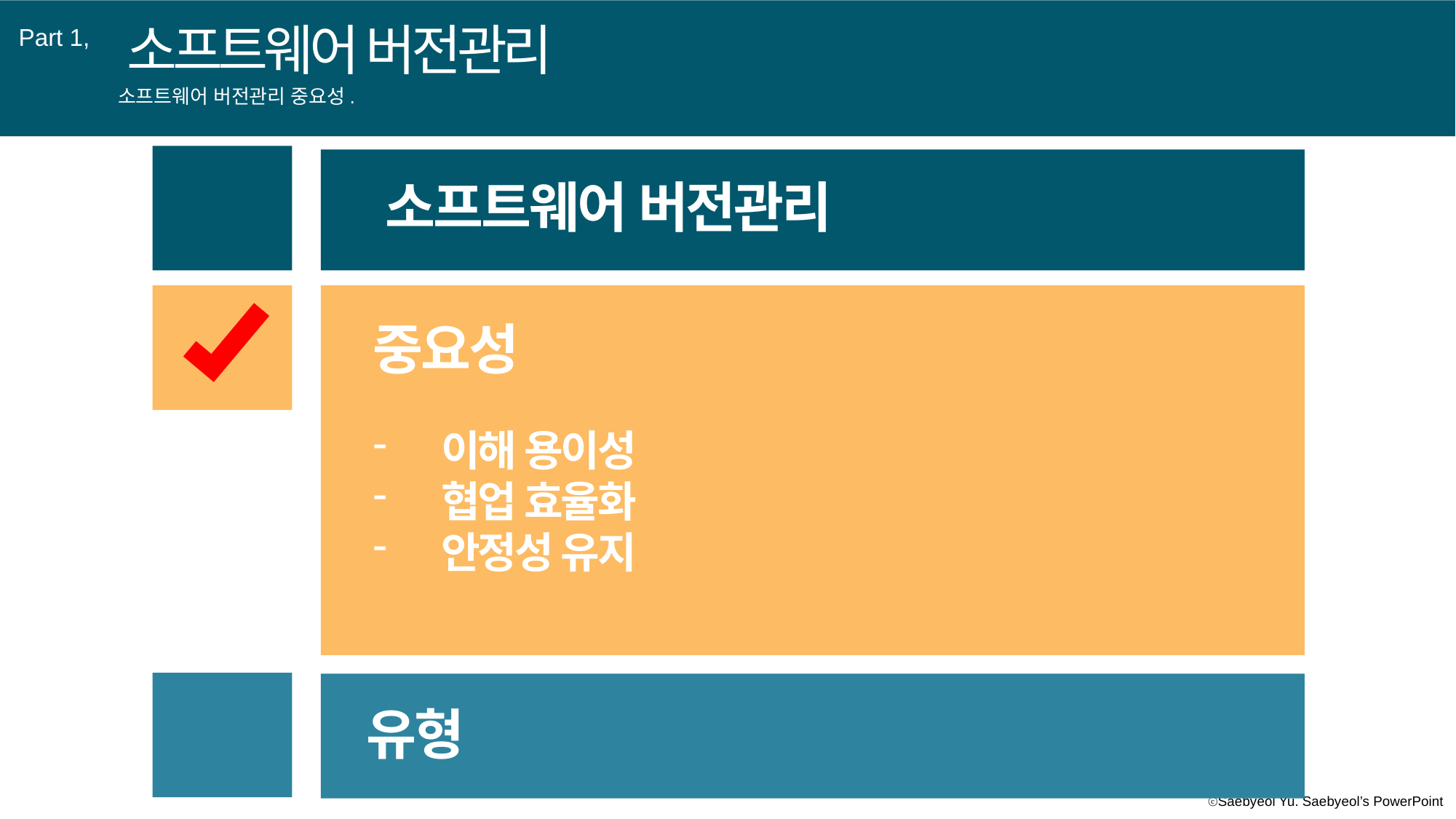

소프트웨어 버전관리
Part 1,
소프트웨어 버전관리 중요성.

소프트웨어 버전관리

중요성

이해 용이성
협업 효율화
안정성 유지

유형